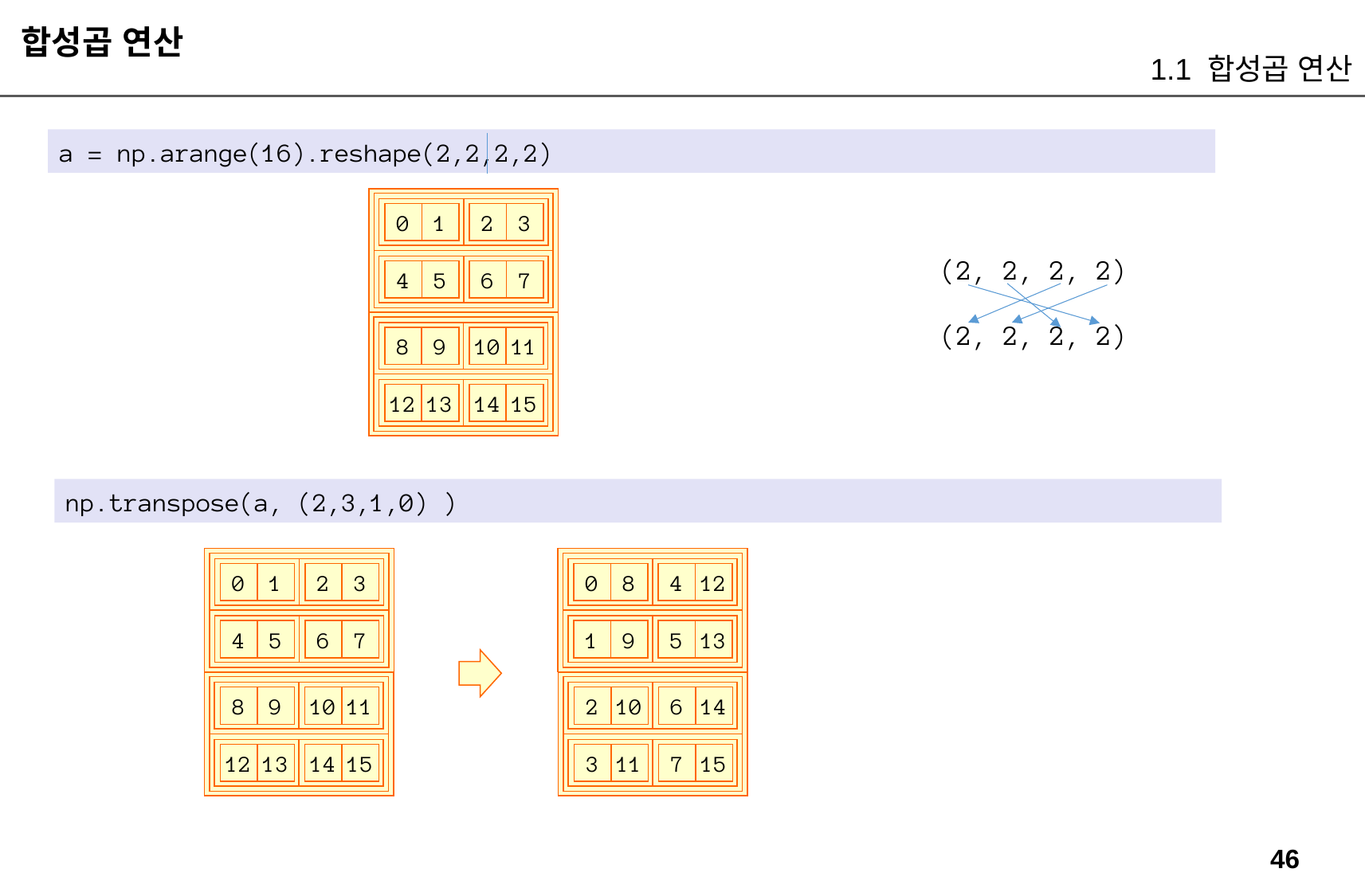

합성곱 연산
1.1 합성곱 연산
a = np.arange(16).reshape(2,2,2,2)

0
1
2
3
(2, 2, 2, 2)

4
5
6
7
(2, 2, 2, 2)

8
9
10
11

12
13
14
15
np.transpose(a, (2,3,1,0) )

0
1
2
3
0
8
4
12

4
5
6
7
1
9
5
13

8
9
10
11
2
10
6
14

12
13
14
15
3
11
7
15